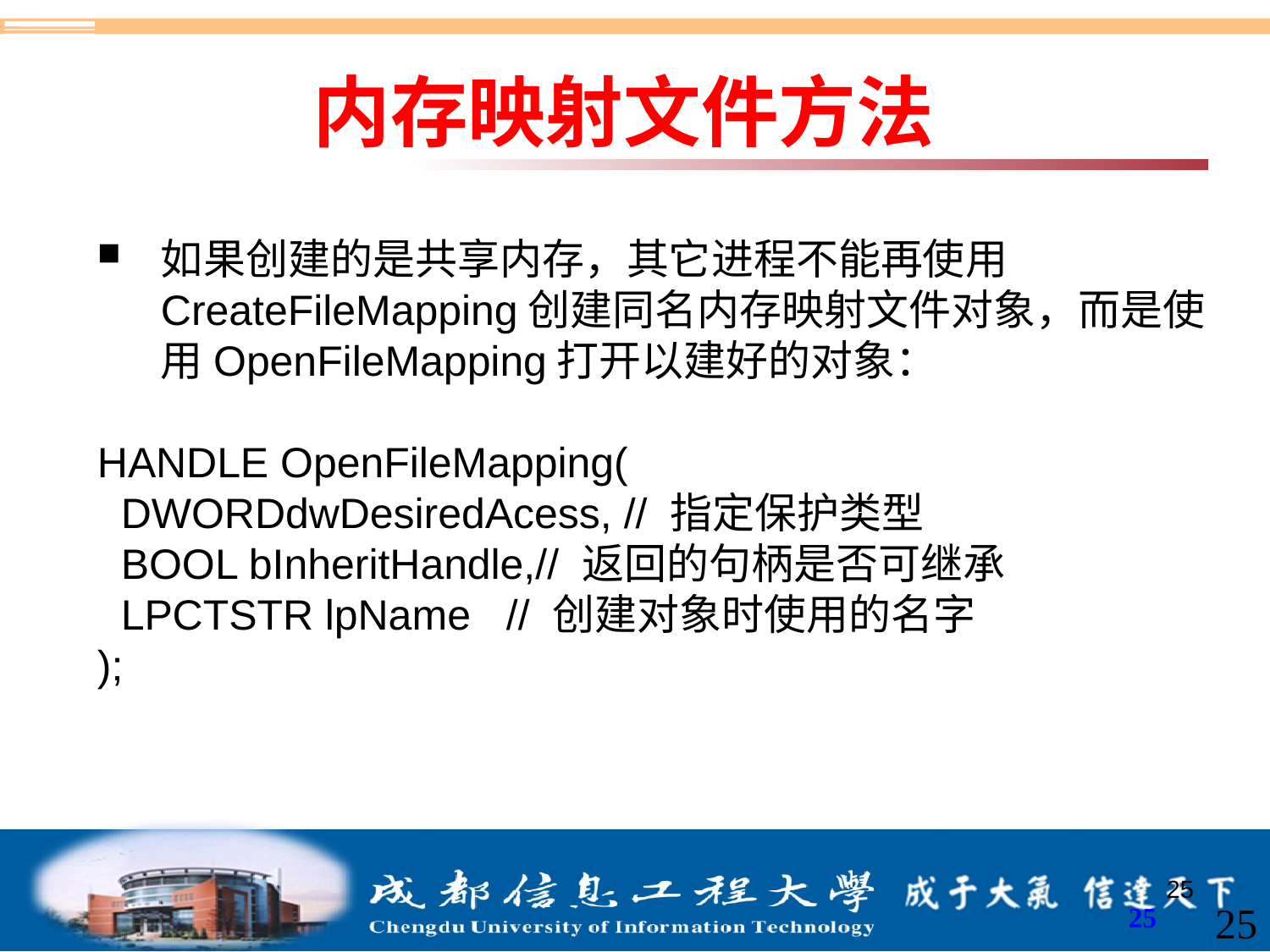

内存映射文件方法
如果创建的是共享内存，其它进程不能再使用CreateFileMapping创建同名内存映射文件对象，而是使用OpenFileMapping打开以建好的对象：

HANDLE OpenFileMapping(
  DWORDdwDesiredAcess, // 指定保护类型
  BOOL bInheritHandle,// 返回的句柄是否可继承
  LPCTSTR lpName   // 创建对象时使用的名字
);
25